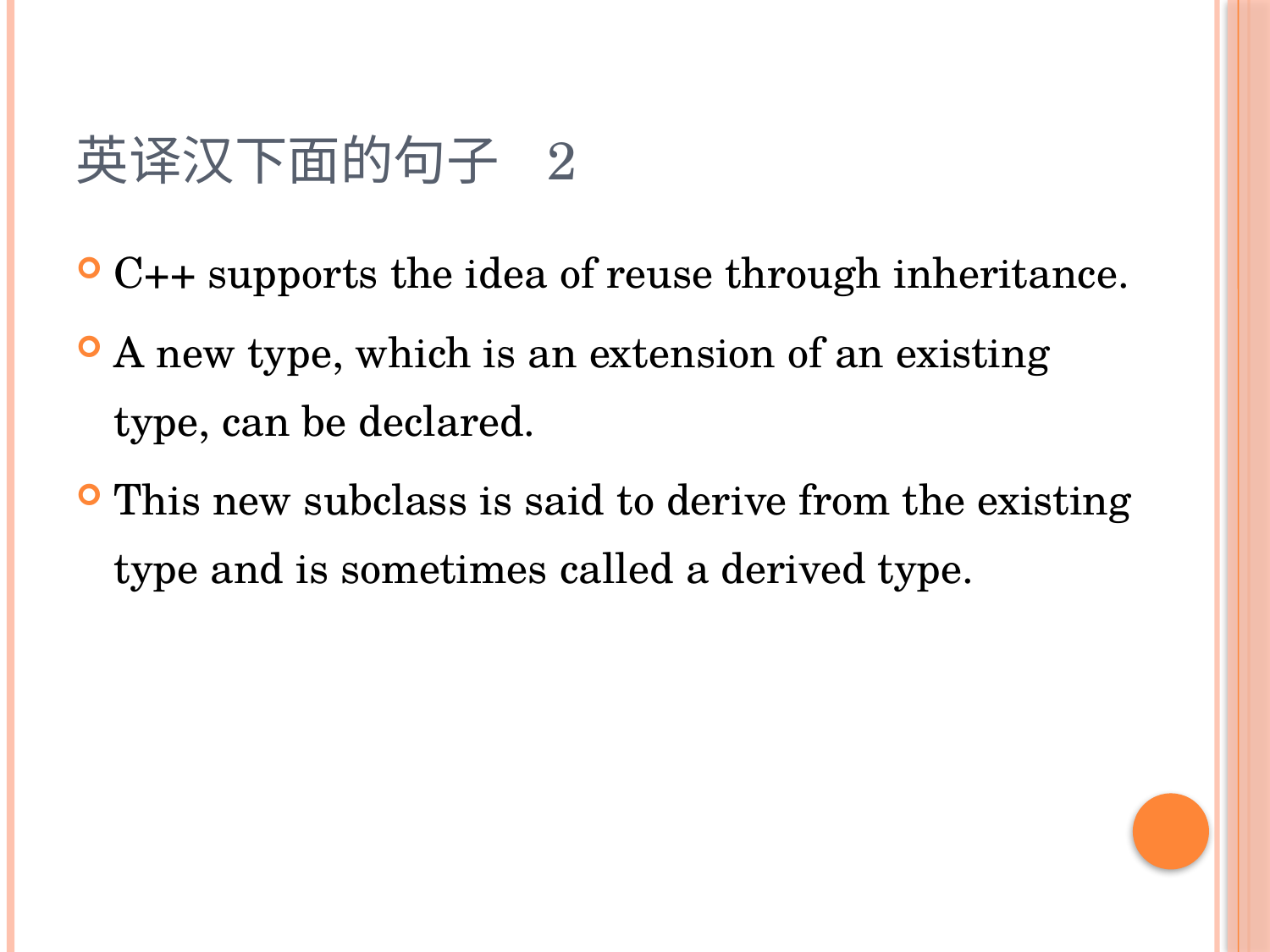

# 英译汉下面的句子   2
C++ supports the idea of reuse through inheritance.
A new type, which is an extension of an existing type, can be declared.
This new subclass is said to derive from the existing type and is sometimes called a derived type.